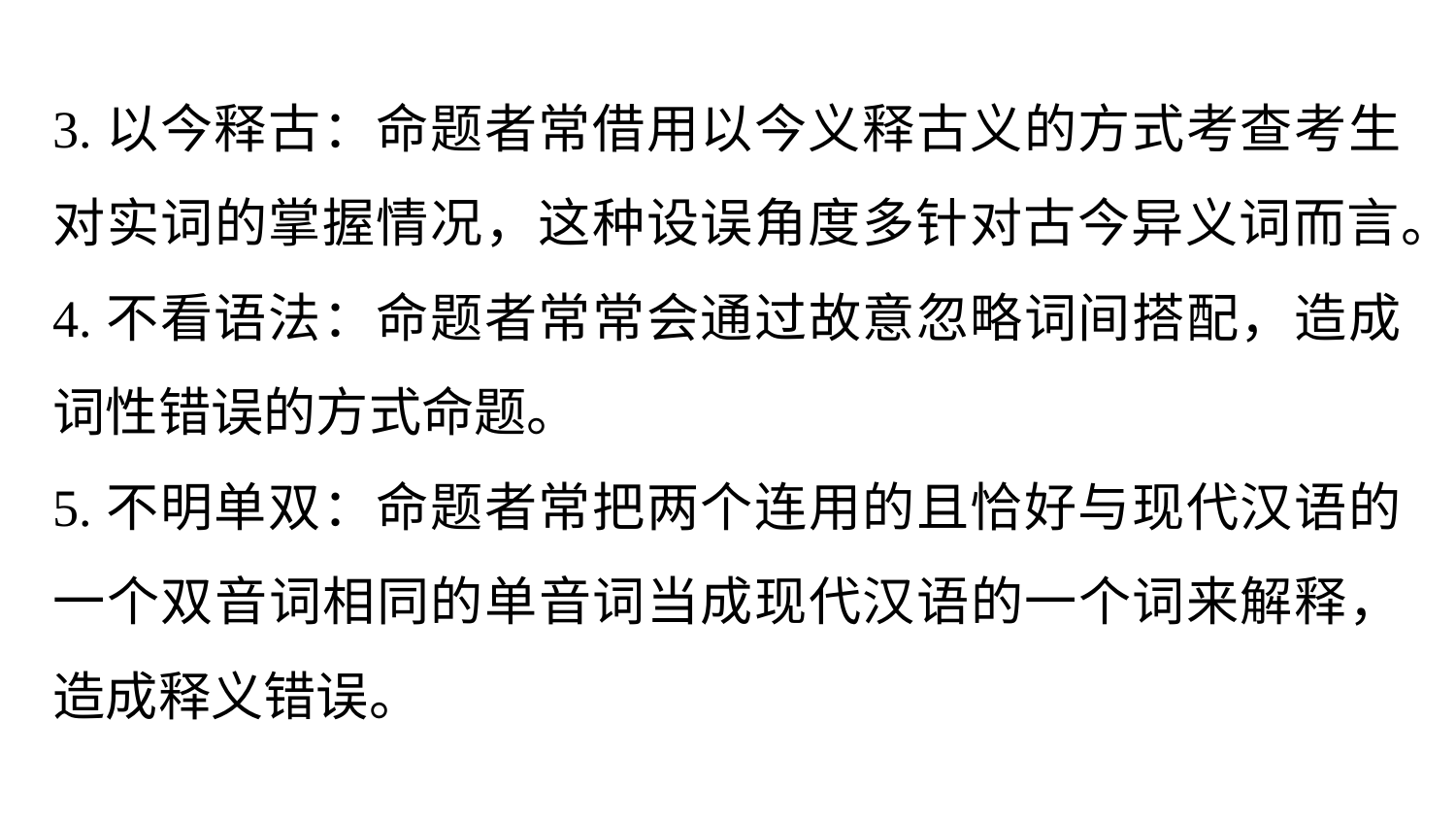

3.以今释古：命题者常借用以今义释古义的方式考查考生对实词的掌握情况，这种设误角度多针对古今异义词而言。
4.不看语法：命题者常常会通过故意忽略词间搭配，造成词性错误的方式命题。
5.不明单双：命题者常把两个连用的且恰好与现代汉语的一个双音词相同的单音词当成现代汉语的一个词来解释，造成释义错误。